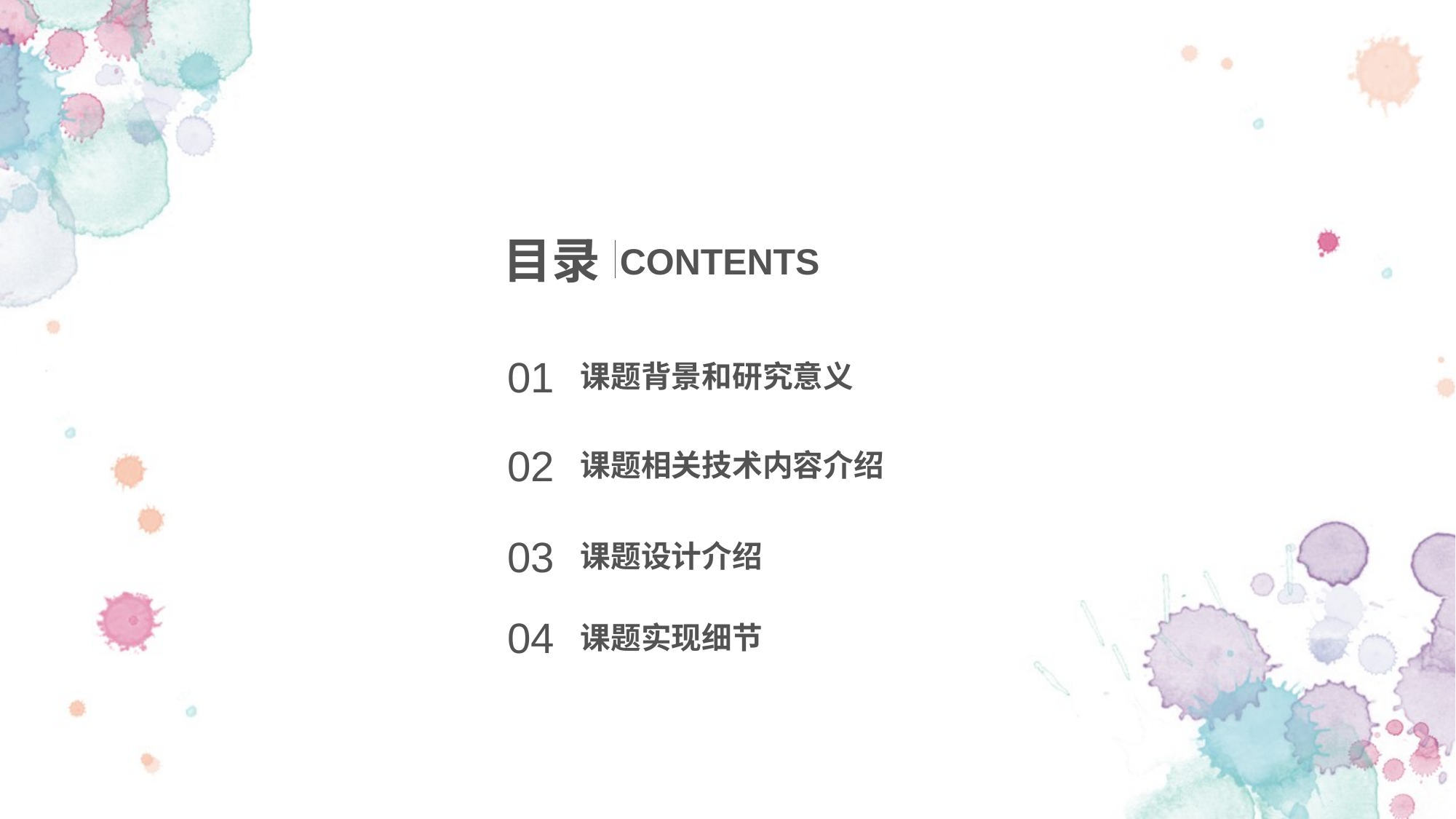

目录
CONTENTS
01

课题背景和研究意义
02

课题相关技术内容介绍
03

课题设计介绍
04
课题实现细节